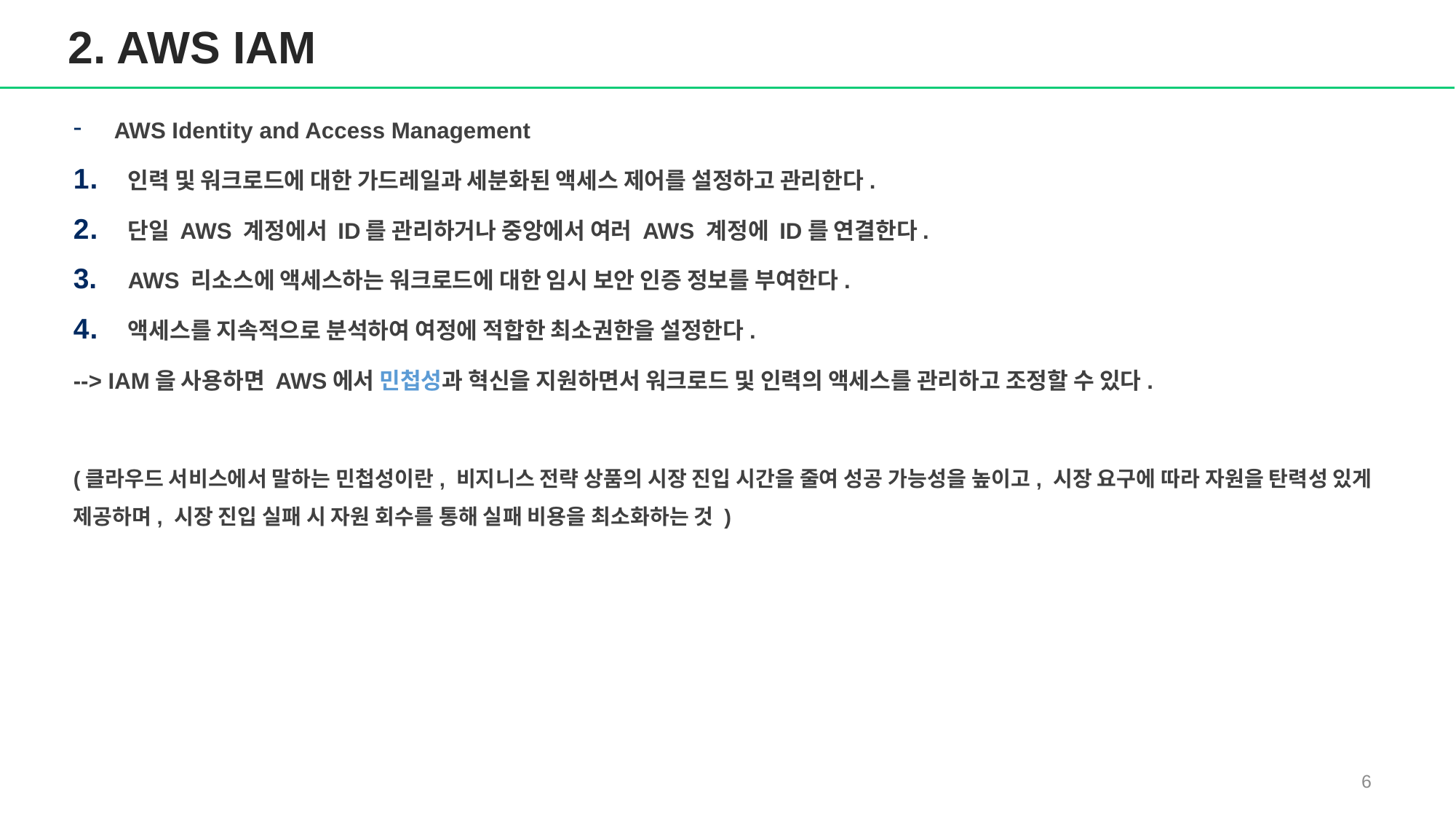

2. AWS IAM
AWS Identity and Access Management
인력 및 워크로드에 대한 가드레일과 세분화된 액세스 제어를 설정하고 관리한다.
단일 AWS 계정에서 ID를 관리하거나 중앙에서 여러 AWS 계정에 ID를 연결한다.
AWS 리소스에 액세스하는 워크로드에 대한 임시 보안 인증 정보를 부여한다.
액세스를 지속적으로 분석하여 여정에 적합한 최소권한을 설정한다.
--> IAM을 사용하면 AWS에서 민첩성과 혁신을 지원하면서 워크로드 및 인력의 액세스를 관리하고 조정할 수 있다.

(클라우드 서비스에서 말하는 민첩성이란, 비지니스 전략 상품의 시장 진입 시간을 줄여 성공 가능성을 높이고, 시장 요구에 따라 자원을 탄력성 있게 제공하며, 시장 진입 실패 시 자원 회수를 통해 실패 비용을 최소화하는 것 )

6